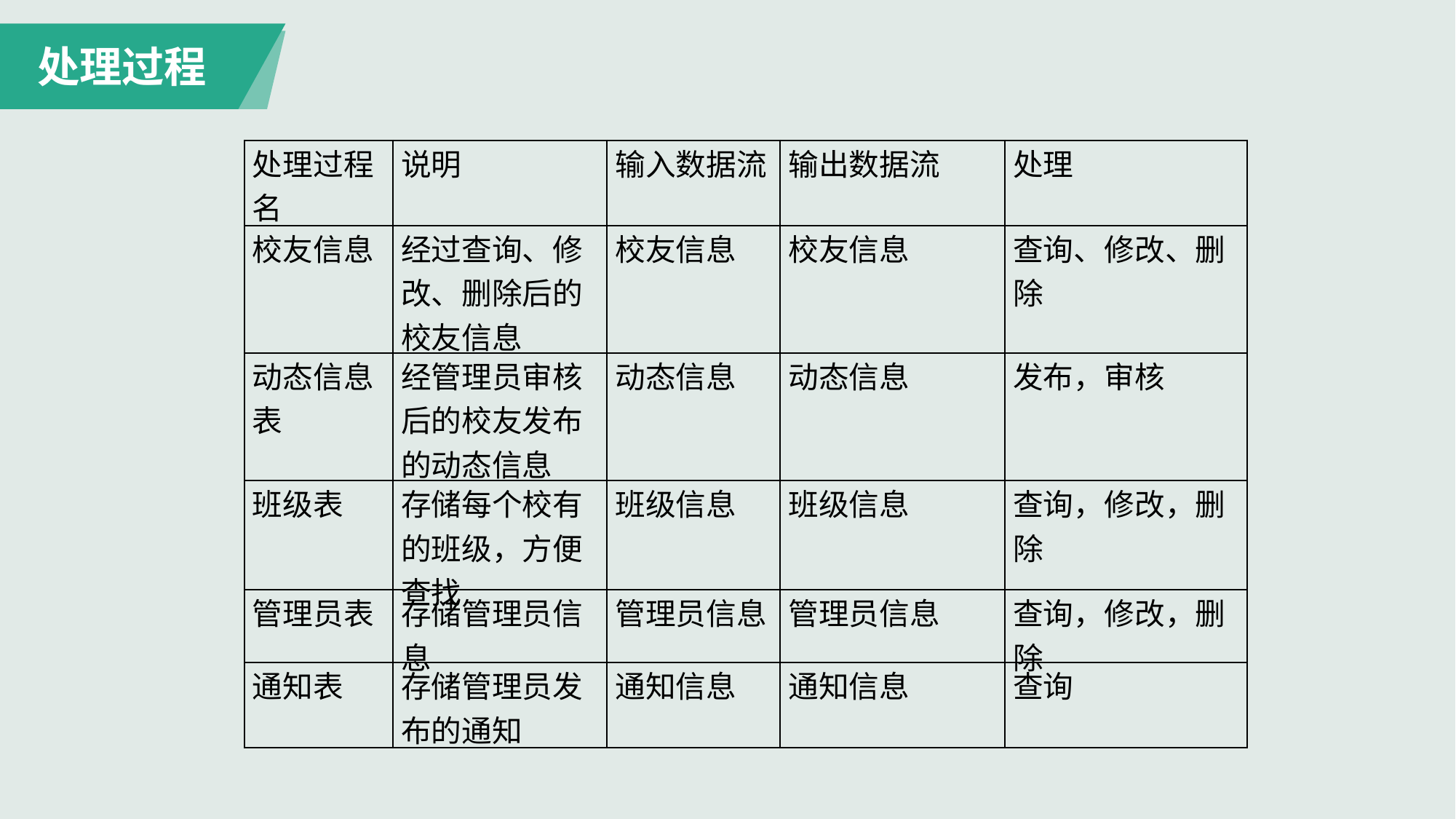

处理过程
| 处理过程名 | 说明 | 输入数据流 | 输出数据流 | 处理 |
| --- | --- | --- | --- | --- |
| 校友信息 | 经过查询、修改、删除后的校友信息 | 校友信息 | 校友信息 | 查询、修改、删除 |
| 动态信息表 | 经管理员审核后的校友发布的动态信息 | 动态信息 | 动态信息 | 发布，审核 |
| 班级表 | 存储每个校有的班级，方便查找 | 班级信息 | 班级信息 | 查询，修改，删除 |
| 管理员表 | 存储管理员信息 | 管理员信息 | 管理员信息 | 查询，修改，删除 |
| 通知表 | 存储管理员发布的通知 | 通知信息 | 通知信息 | 查询 |